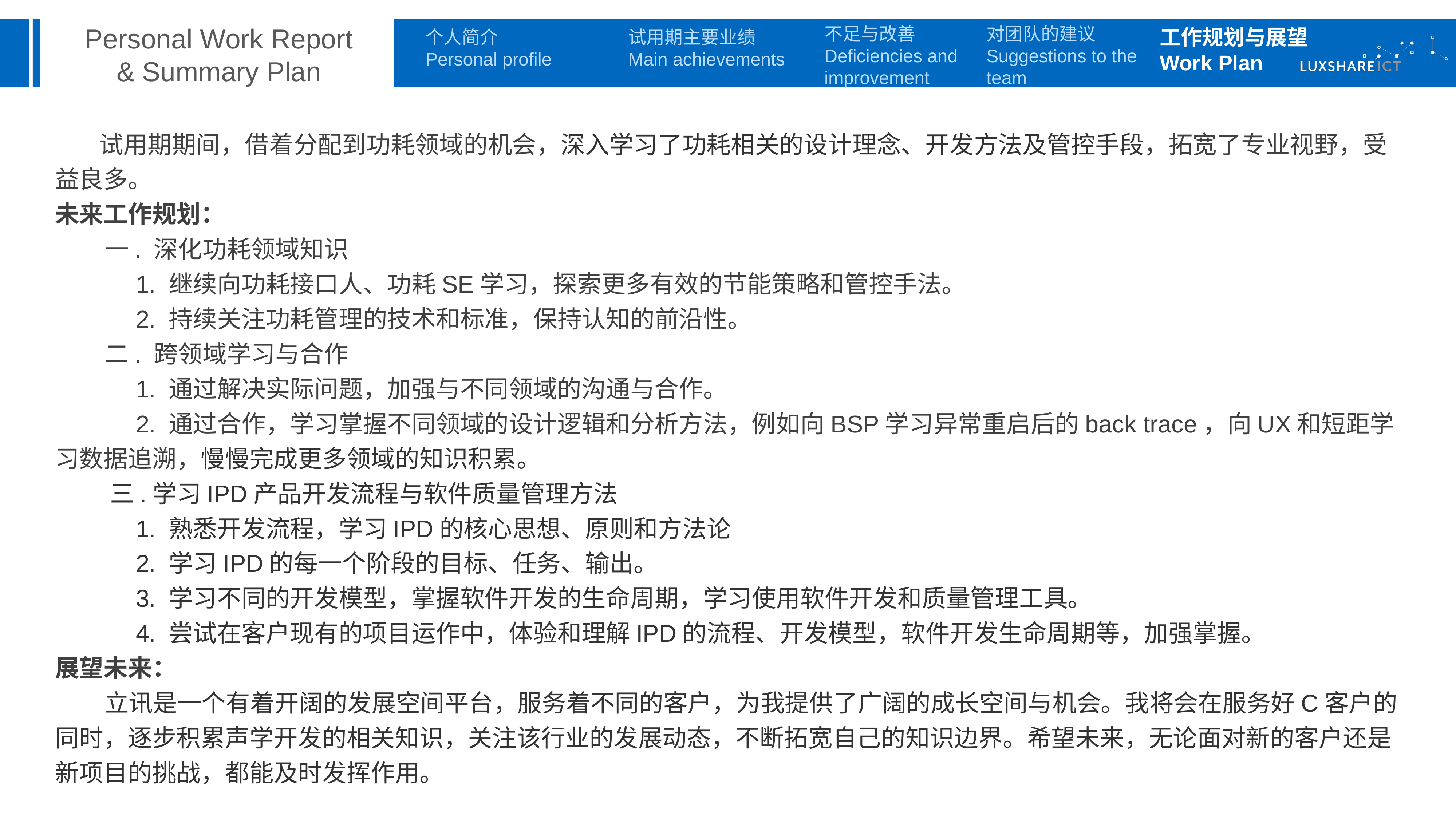

对团队的建议
Suggestions to the team
不足与改善
Deficiencies and improvement
工作规划与展望
Work Plan
个人简介
Personal profile

试用期主要业绩
Main achievements
       试用期期间，借着分配到功耗领域的机会，深入学习了功耗相关的设计理念、开发方法及管控手段，拓宽了专业视野，受益良多。
未来工作规划：
        一. 深化功耗领域知识
            1. 继续向功耗接口人、功耗SE学习，探索更多有效的节能策略和管控手法。
            2. 持续关注功耗管理的技术和标准，保持认知的前沿性。
        二. 跨领域学习与合作
            1. 通过解决实际问题，加强与不同领域的沟通与合作。
            2. 通过合作，学习掌握不同领域的设计逻辑和分析方法，例如向BSP学习异常重启后的back trace，向UX和短距学习数据追溯，慢慢完成更多领域的知识积累。
         三.学习IPD产品开发流程与软件质量管理方法
            1. 熟悉开发流程，学习IPD的核心思想、原则和方法论
            2. 学习IPD的每一个阶段的目标、任务、输出。
            3. 学习不同的开发模型，掌握软件开发的生命周期，学习使用软件开发和质量管理工具。
            4. 尝试在客户现有的项目运作中，体验和理解IPD的流程、开发模型，软件开发生命周期等，加强掌握。
展望未来：
        立讯是一个有着开阔的发展空间平台，服务着不同的客户，为我提供了广阔的成长空间与机会。我将会在服务好C客户的同时，逐步积累声学开发的相关知识，关注该行业的发展动态，不断拓宽自己的知识边界。希望未来，无论面对新的客户还是新项目的挑战，都能及时发挥作用。